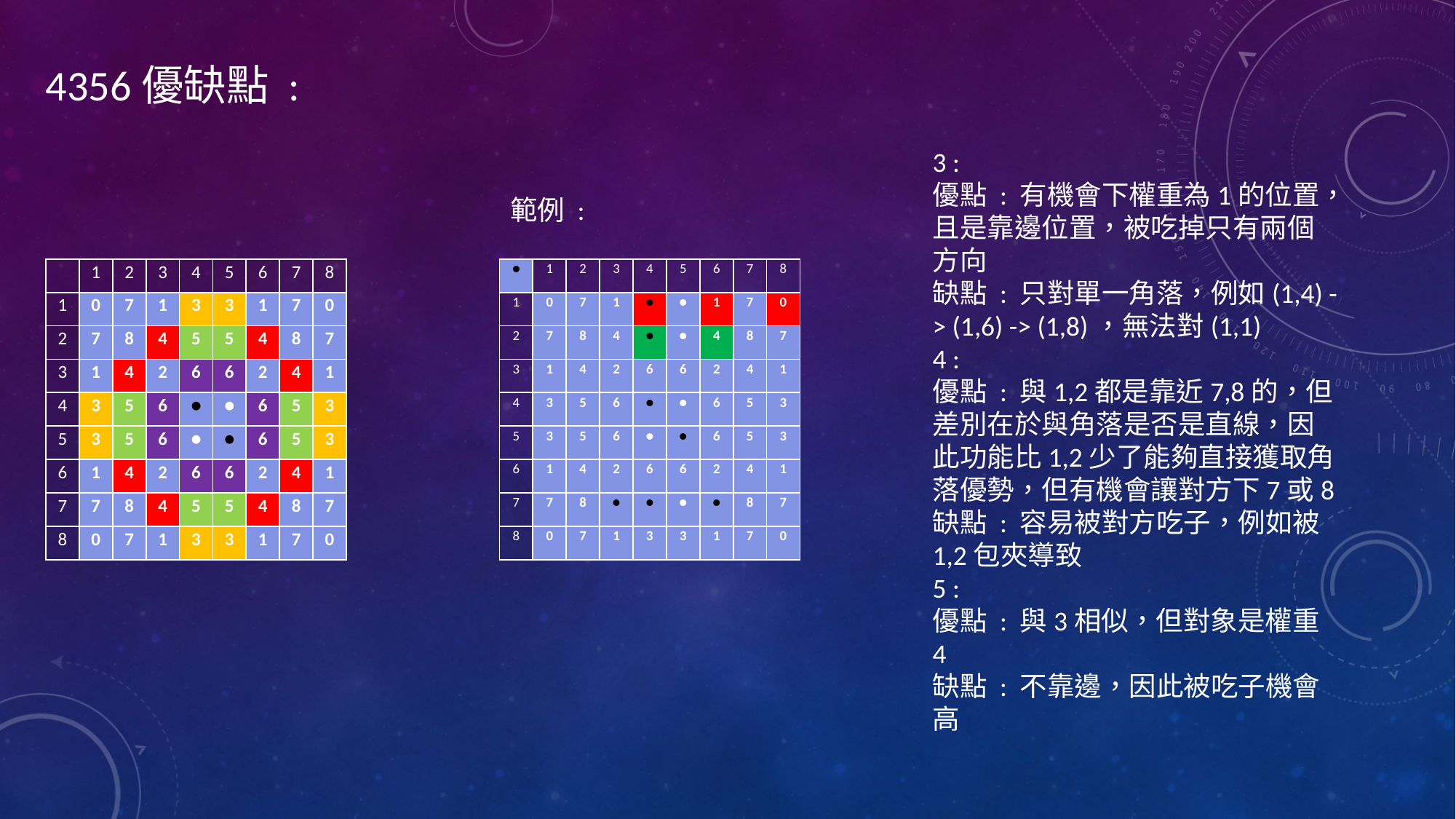

4356優缺點 :
3 :
優點 : 有機會下權重為1的位置，且是靠邊位置，被吃掉只有兩個方向
缺點 : 只對單一角落，例如(1,4) -> (1,6) -> (1,8)，無法對(1,1)
4 :
優點 : 與1,2都是靠近7,8的，但差別在於與角落是否是直線，因此功能比1,2少了能夠直接獲取角落優勢，但有機會讓對方下7或8
缺點 : 容易被對方吃子，例如被1,2包夾導致
5 :
優點 : 與3相似，但對象是權重4
缺點 : 不靠邊，因此被吃子機會高
範例 :
|  | 1 | 2 | 3 | 4 | 5 | 6 | 7 | 8 |
| --- | --- | --- | --- | --- | --- | --- | --- | --- |
| 1 | 0 | 7 | 1 | 3 | 3 | 1 | 7 | 0 |
| 2 | 7 | 8 | 4 | 5 | 5 | 4 | 8 | 7 |
| 3 | 1 | 4 | 2 | 6 | 6 | 2 | 4 | 1 |
| 4 | 3 | 5 | 6 | ● | ● | 6 | 5 | 3 |
| 5 | 3 | 5 | 6 | ● | ● | 6 | 5 | 3 |
| 6 | 1 | 4 | 2 | 6 | 6 | 2 | 4 | 1 |
| 7 | 7 | 8 | 4 | 5 | 5 | 4 | 8 | 7 |
| 8 | 0 | 7 | 1 | 3 | 3 | 1 | 7 | 0 |
| ● | 1 | 2 | 3 | 4 | 5 | 6 | 7 | 8 |
| --- | --- | --- | --- | --- | --- | --- | --- | --- |
| 1 | 0 | 7 | 1 | ● | ● | 1 | 7 | 0 |
| 2 | 7 | 8 | 4 | ● | ● | 4 | 8 | 7 |
| 3 | 1 | 4 | 2 | 6 | 6 | 2 | 4 | 1 |
| 4 | 3 | 5 | 6 | ● | ● | 6 | 5 | 3 |
| 5 | 3 | 5 | 6 | ● | ● | 6 | 5 | 3 |
| 6 | 1 | 4 | 2 | 6 | 6 | 2 | 4 | 1 |
| 7 | 7 | 8 | ● | ● | ● | ● | 8 | 7 |
| 8 | 0 | 7 | 1 | 3 | 3 | 1 | 7 | 0 |